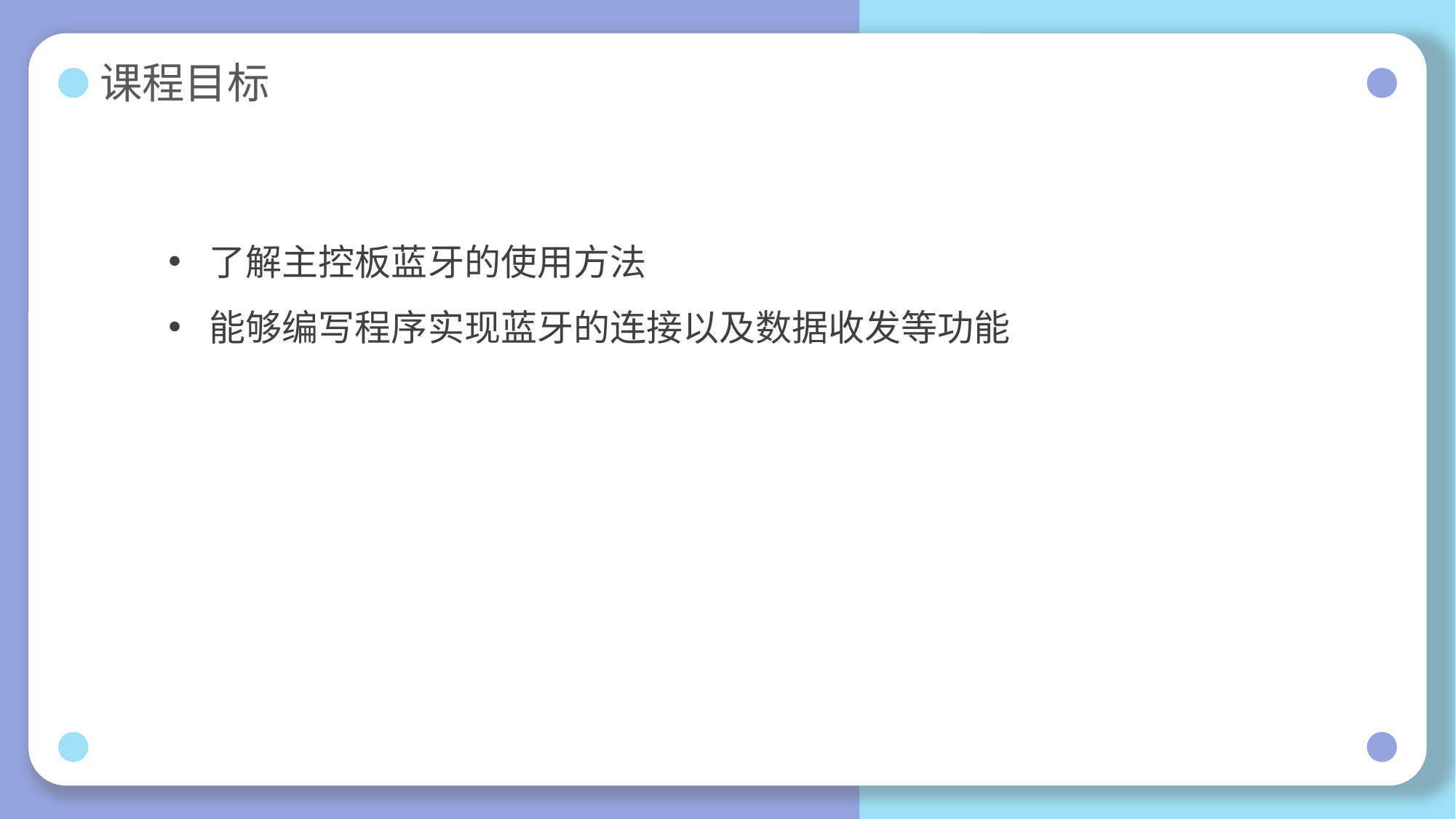

# 课程目标
了解主控板蓝牙的使用方法
能够编写程序实现蓝牙的连接以及数据收发等功能